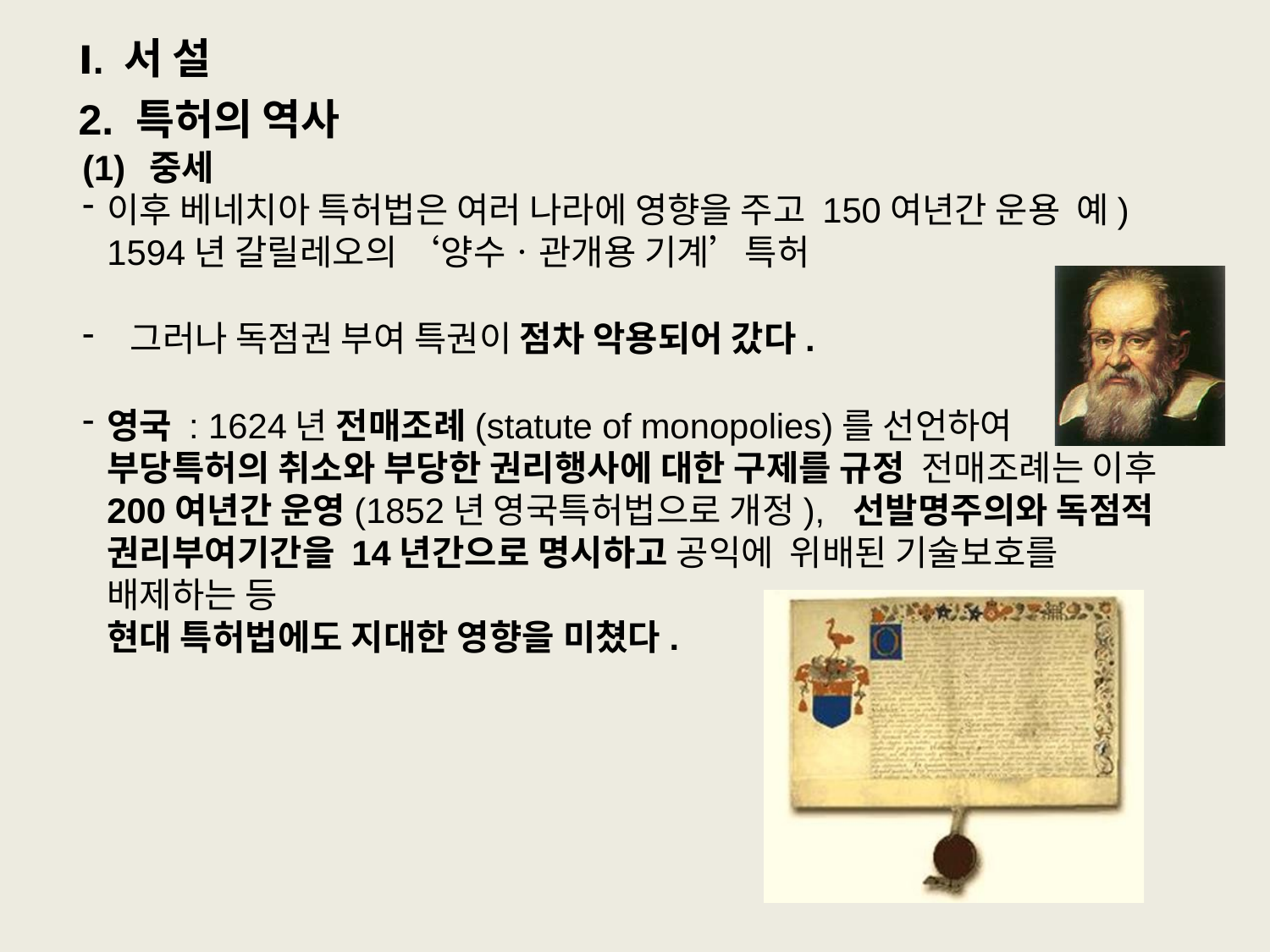

# Ⅰ. 서 설
2. 특허의 역사
(1) 중세
이후 베네치아 특허법은 여러 나라에 영향을 주고 150여년간 운용  예) 1594년 갈릴레오의 ‘양수ㆍ관개용 기계’특허

그러나 독점권 부여 특권이 점차 악용되어 갔다.

영국 : 1624년 전매조례(statute of monopolies)를 선언하여  부당특허의 취소와 부당한 권리행사에 대한 구제를 규정  전매조례는 이후 200여년간 운영(1852년 영국특허법으로 개정),  선발명주의와 독점적 권리부여기간을 14년간으로 명시하고 공익에  위배된 기술보호를 배제하는 등
현대 특허법에도 지대한 영향을 미쳤다.